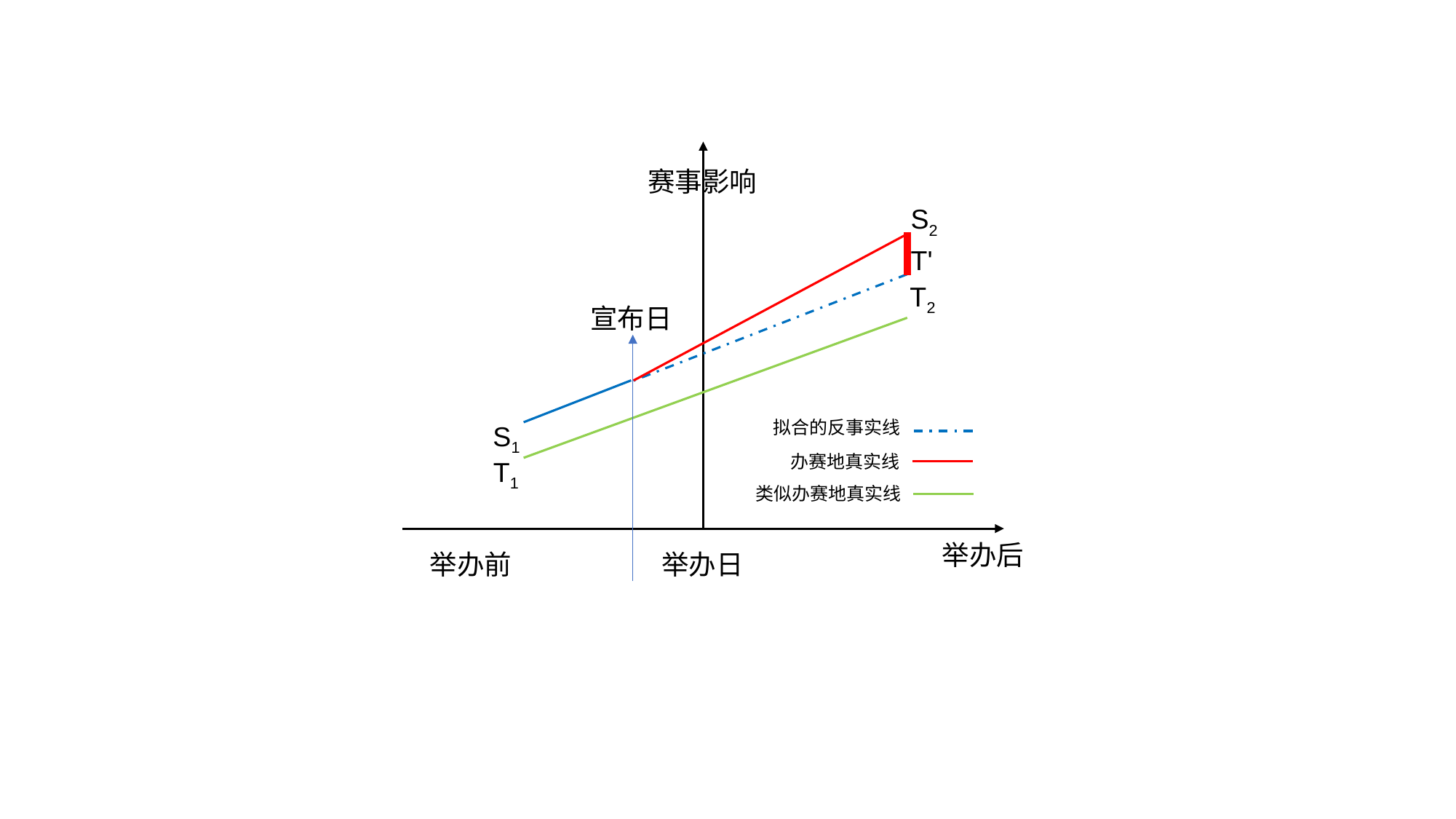

赛事影响
S2

T'
T2
宣布日
拟合的反事实线
S1
办赛地真实线
T1
类似办赛地真实线
举办后
举办日
举办前